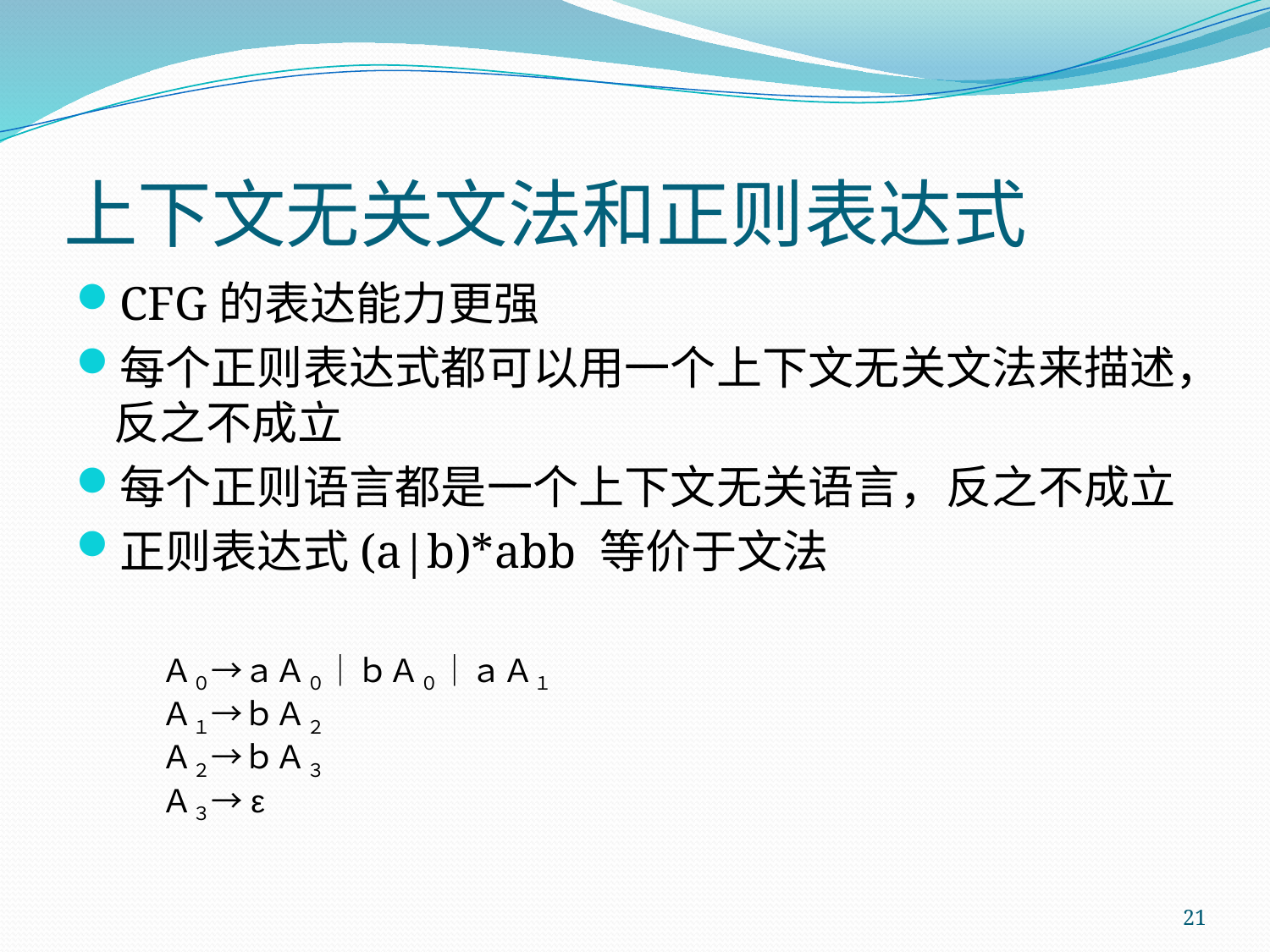

# 上下文无关文法和正则表达式
CFG的表达能力更强
每个正则表达式都可以用一个上下文无关文法来描述，反之不成立
每个正则语言都是一个上下文无关语言，反之不成立
正则表达式(a|b)*abb 等价于文法

Ａ０→ａＡ０｜ｂＡ０｜ａＡ１
Ａ１→ｂＡ２
Ａ２→ｂＡ３
Ａ３→ε
21